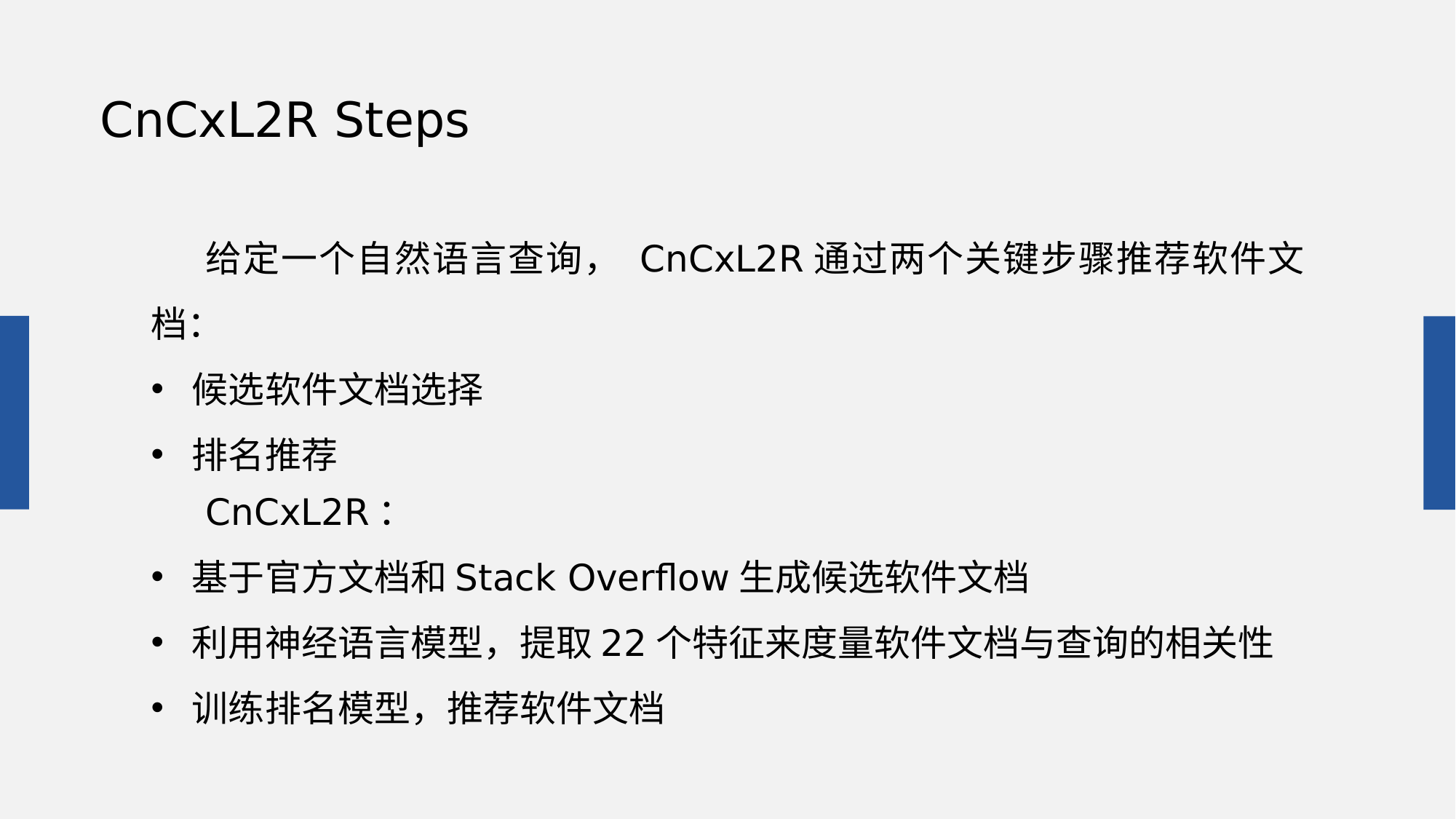

CnCxL2R Steps
给定一个自然语言查询， CnCxL2R通过两个关键步骤推荐软件文档：
候选软件文档选择
排名推荐

CnCxL2R：
基于官方文档和Stack Overflow生成候选软件文档
利用神经语言模型，提取22个特征来度量软件文档与查询的相关性
训练排名模型，推荐软件文档